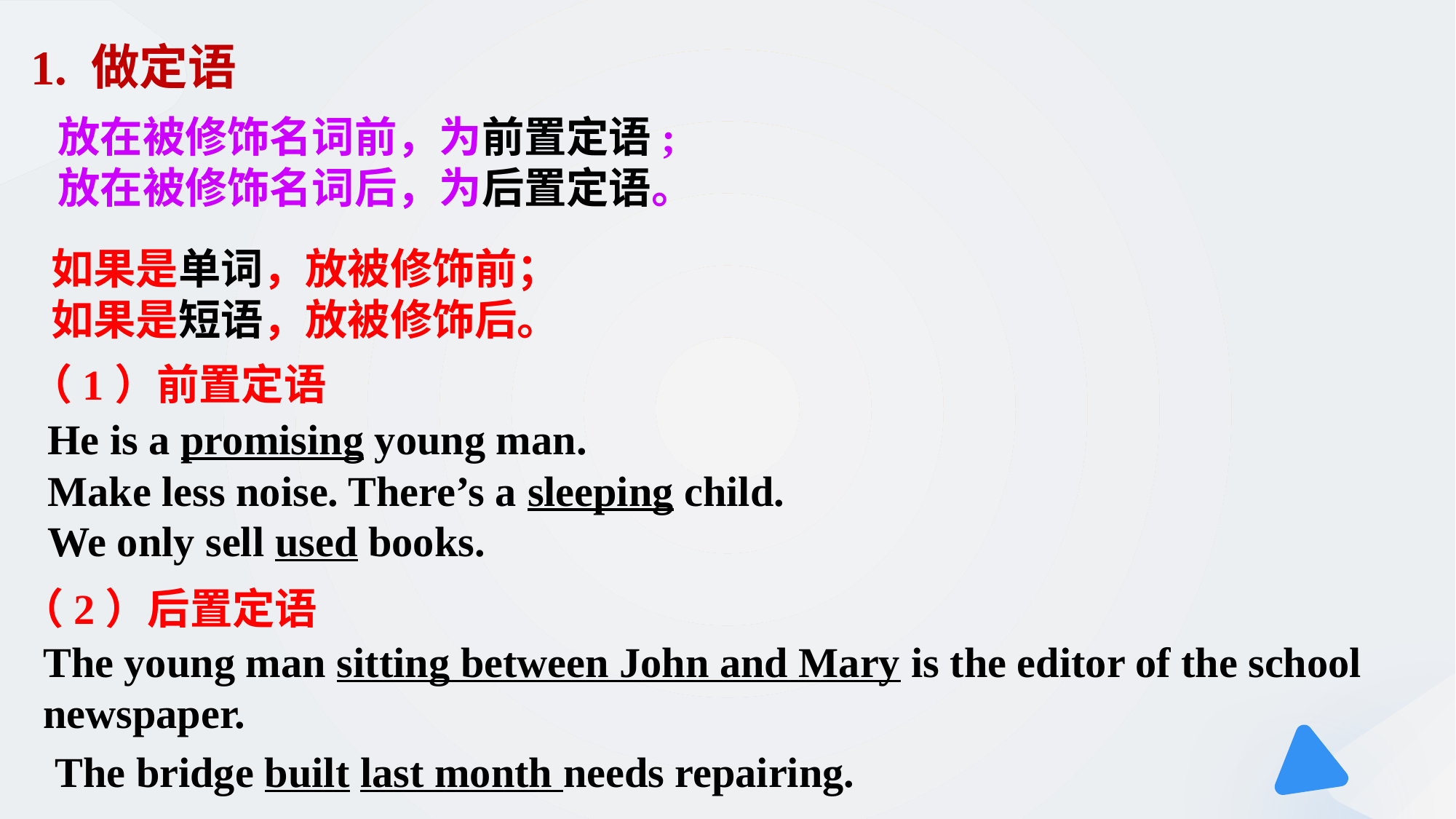

# 1. 做定语
放在被修饰名词前，为前置定语;
放在被修饰名词后，为后置定语。
如果是单词，放被修饰前；
如果是短语，放被修饰后。
（1）前置定语
He is a promising young man.
Make less noise. There’s a sleeping child.
We only sell used books.
（2）后置定语
The young man sitting between John and Mary is the editor of the school newspaper.
The bridge built last month needs repairing.